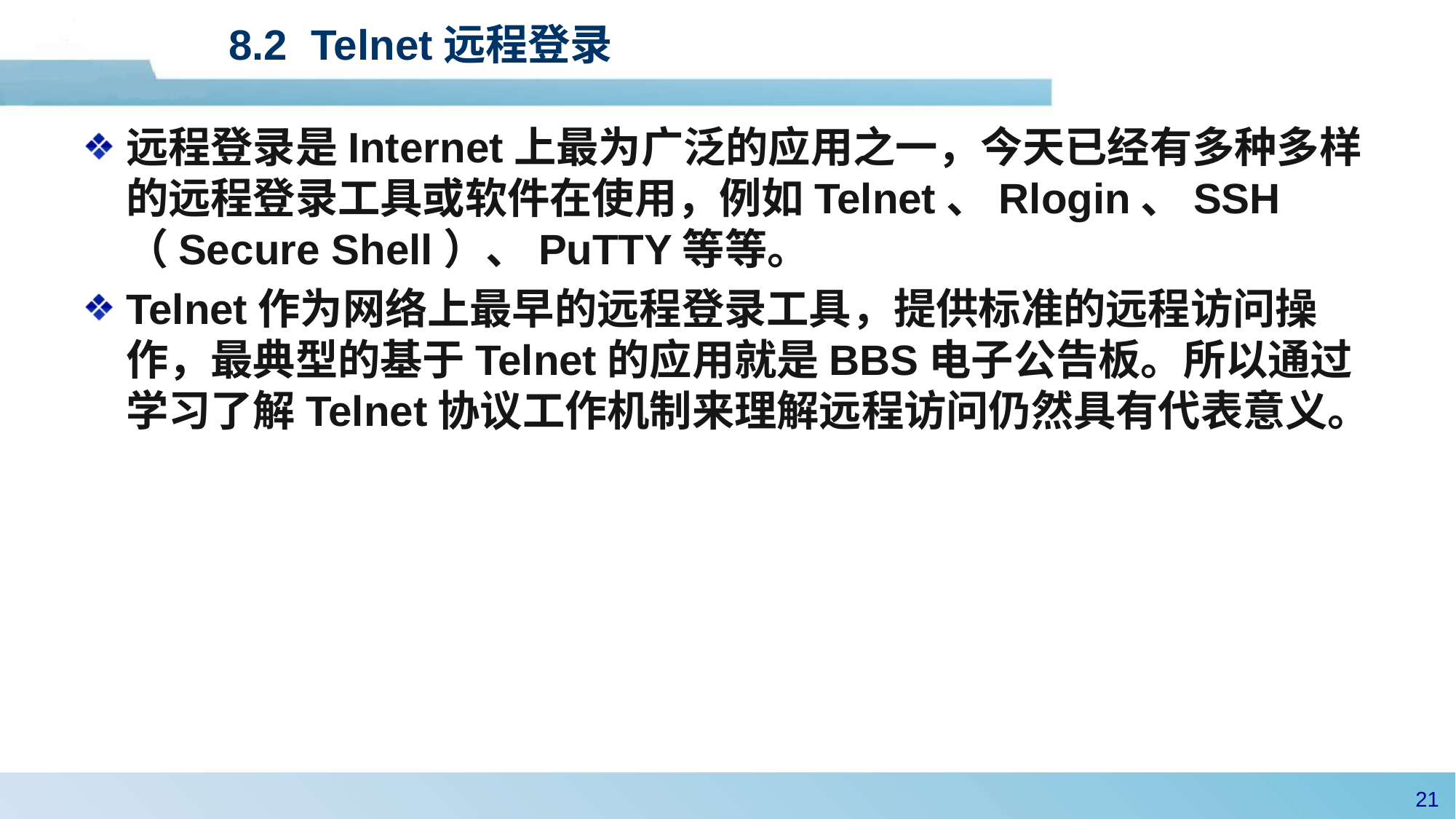

# 8.2  Telnet远程登录
远程登录是Internet上最为广泛的应用之一，今天已经有多种多样的远程登录工具或软件在使用，例如Telnet、Rlogin、SSH（Secure Shell）、PuTTY等等。
Telnet作为网络上最早的远程登录工具，提供标准的远程访问操作，最典型的基于Telnet的应用就是BBS电子公告板。所以通过学习了解Telnet协议工作机制来理解远程访问仍然具有代表意义。
21